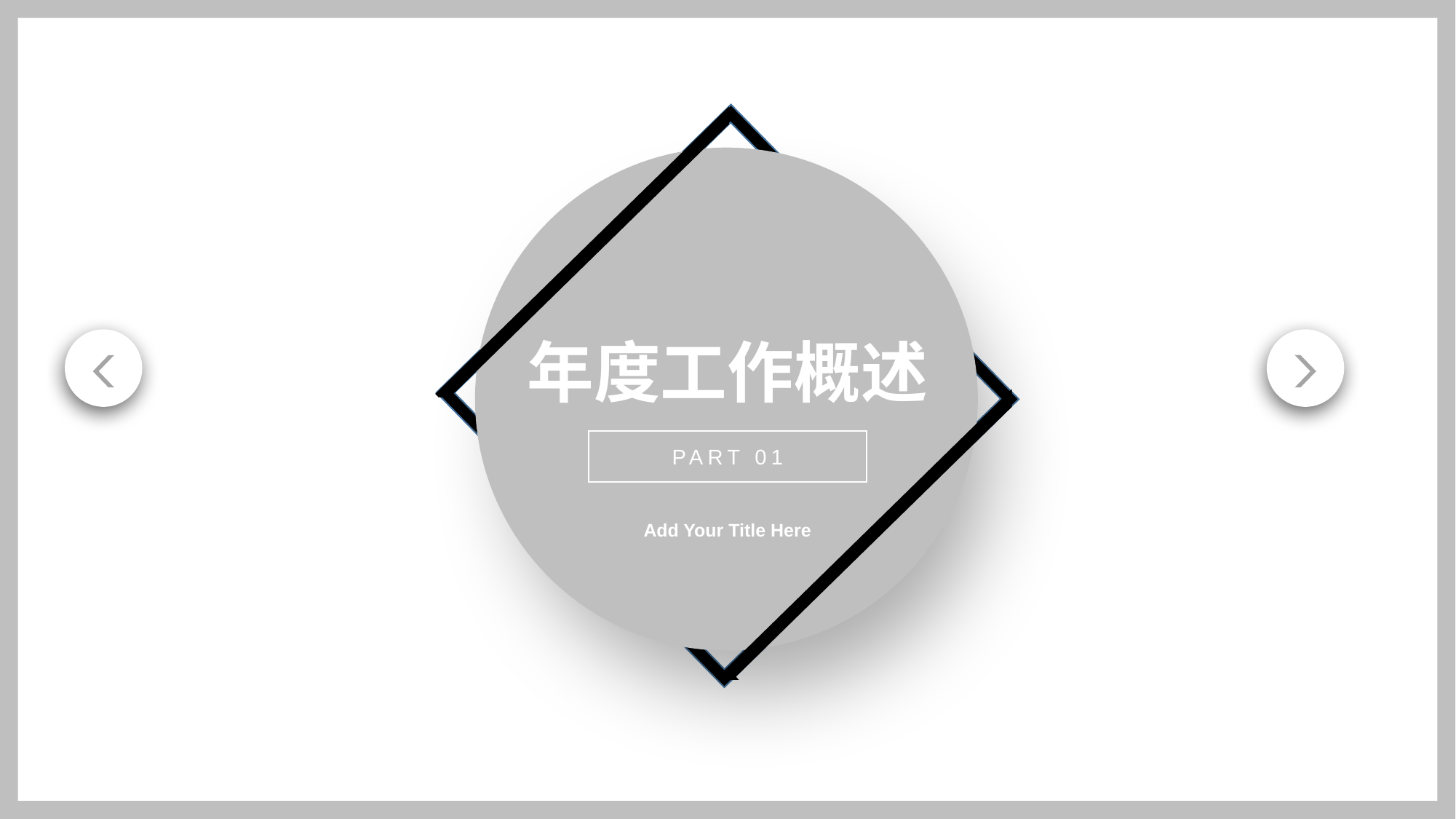

年度工作概述

PART 01

Add Your Title Here